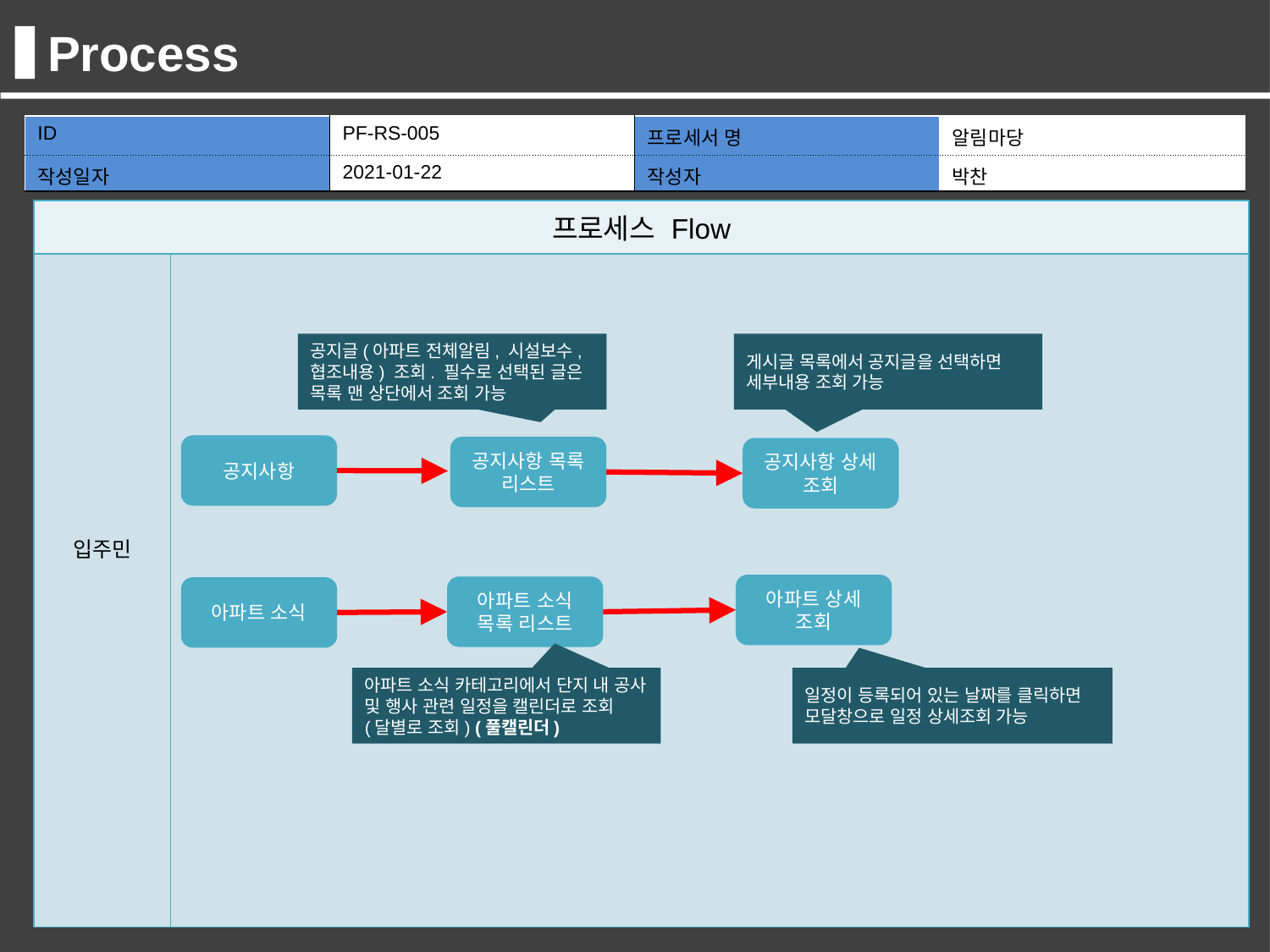

Process
Process

| ID | PF-RS-006 | 프로세서 명 | 최종합격자관리 |
| --- | --- | --- | --- |
| 작성일자 | 2016.05.11 | 작성자 | 김선도 |
| ID | PF-RS-005 | 프로세서 명 | 알림마당 |
| --- | --- | --- | --- |
| 작성일자 | 2021-01-22 | 작성자 | 박찬 |
| 프로세스 Flow |  |
| --- | --- |
| 관리자 교사 |  |
| 프로세스 Flow |  |
| --- | --- |
| 입주민 |  |
공지글(아파트 전체알림, 시설보수, 협조내용) 조회. 필수로 선택된 글은 목록 맨 상단에서 조회 가능
게시글 목록에서 공지글을 선택하면 세부내용 조회 가능
공지사항
공지사항 목록 리스트
공지사항 상세 조회
아파트 상세 조회
아파트 소식 목록 리스트
아파트 소식
일정이 등록되어 있는 날짜를 클릭하면 모달창으로 일정 상세조회 가능
아파트 소식 카테고리에서 단지 내 공사 및 행사 관련 일정을 캘린더로 조회  (달별로 조회) (풀캘린더)